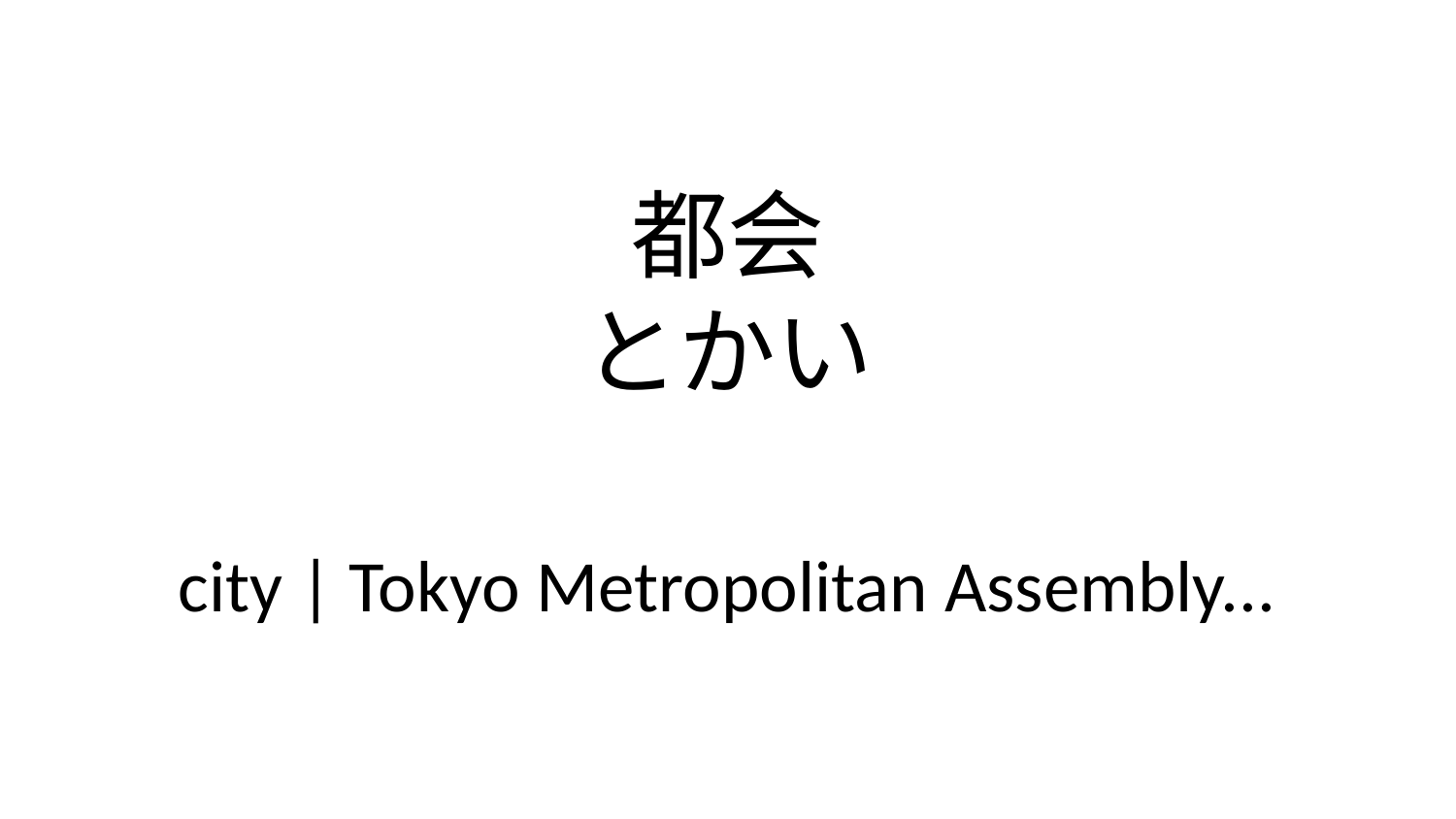

都会
とかい
city | Tokyo Metropolitan Assembly...
511-525